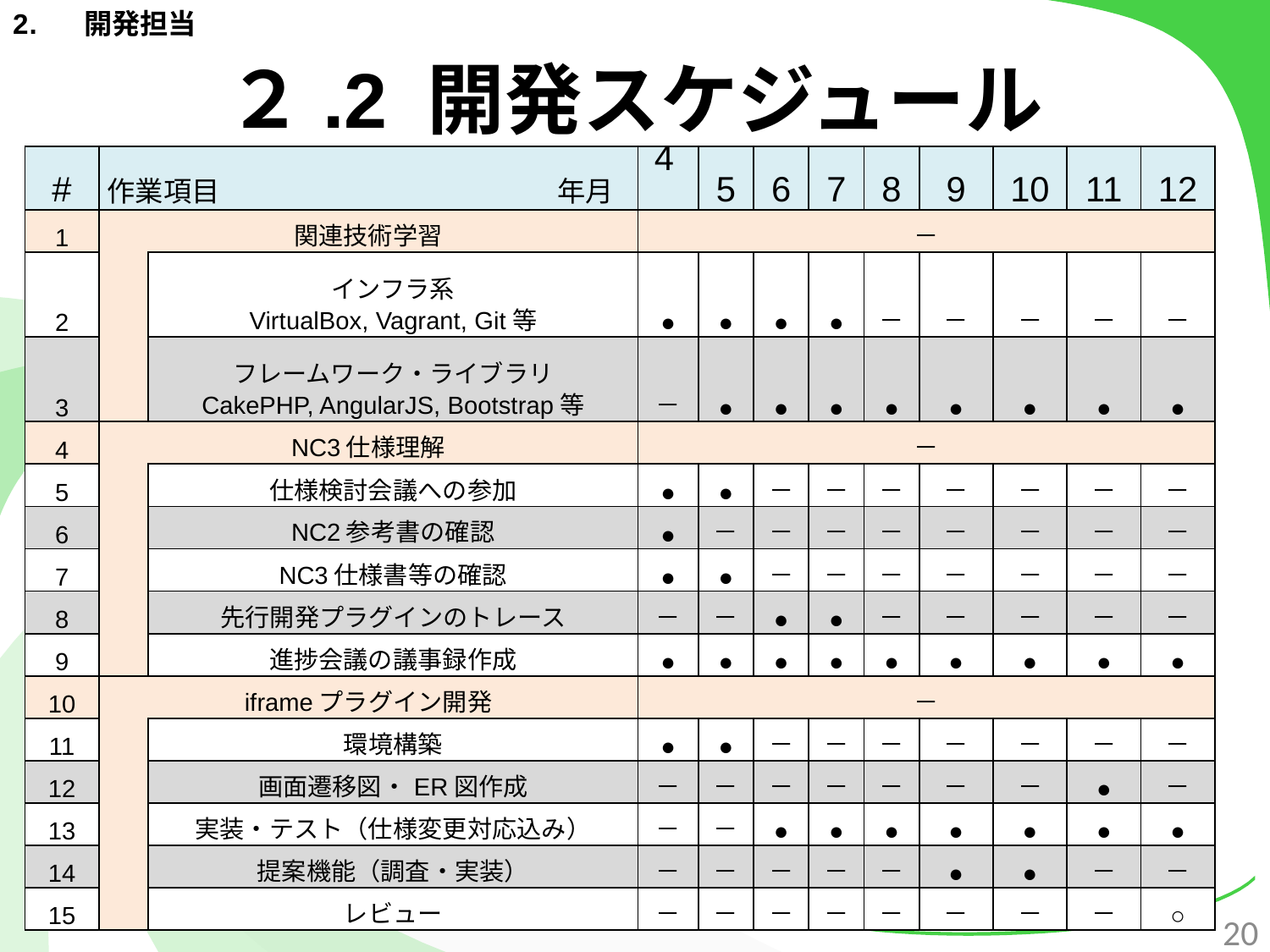

開発担当
# ２.2 開発スケジュール
| # | 作業項目　　　　　　　　　　　　年月 |  | 4 | 5 | 6 | 7 | 8 | 9 | 10 | 11 | 12 |
| --- | --- | --- | --- | --- | --- | --- | --- | --- | --- | --- | --- |
| 1 | 関連技術学習 |  | － |  |  |  |  |  |  |  |  |
| 2 |  | インフラ系 VirtualBox, Vagrant, Git等 | ● | ● | ● | ● | － | － | － | － | － |
| 3 |  | フレームワーク・ライブラリ CakePHP, AngularJS, Bootstrap等 | － | ● | ● | ● | ● | ● | ● | ● | ● |
| 4 | NC3仕様理解 |  | － |  |  |  |  |  |  |  |  |
| 5 |  | 仕様検討会議への参加 | ● | ● | － | － | － | － | － | － | － |
| 6 |  | NC2参考書の確認 | ● | － | － | － | － | － | － | － | － |
| 7 |  | NC3仕様書等の確認 | ● | ● | － | － | － | － | － | － | － |
| 8 |  | 先行開発プラグインのトレース | － | － | ● | ● | － | － | － | － | － |
| 9 |  | 進捗会議の議事録作成 | ● | ● | ● | ● | ● | ● | ● | ● | ● |
| 10 | iframeプラグイン開発 |  | － |  |  |  |  |  |  |  |  |
| 11 |  | 環境構築 | ● | ● | － | － | － | － | － | － | － |
| 12 |  | 画面遷移図・ER図作成 | － | － | － | － | － | － | － | ● | － |
| 13 |  | 実装・テスト（仕様変更対応込み） | － | － | ● | ● | ● | ● | ● | ● | ● |
| 14 |  | 提案機能（調査・実装） | － | － | － | － | － | ● | ● | － | － |
| 15 |  | レビュー | － | － | － | － | － | － | － | － | ○ |
20